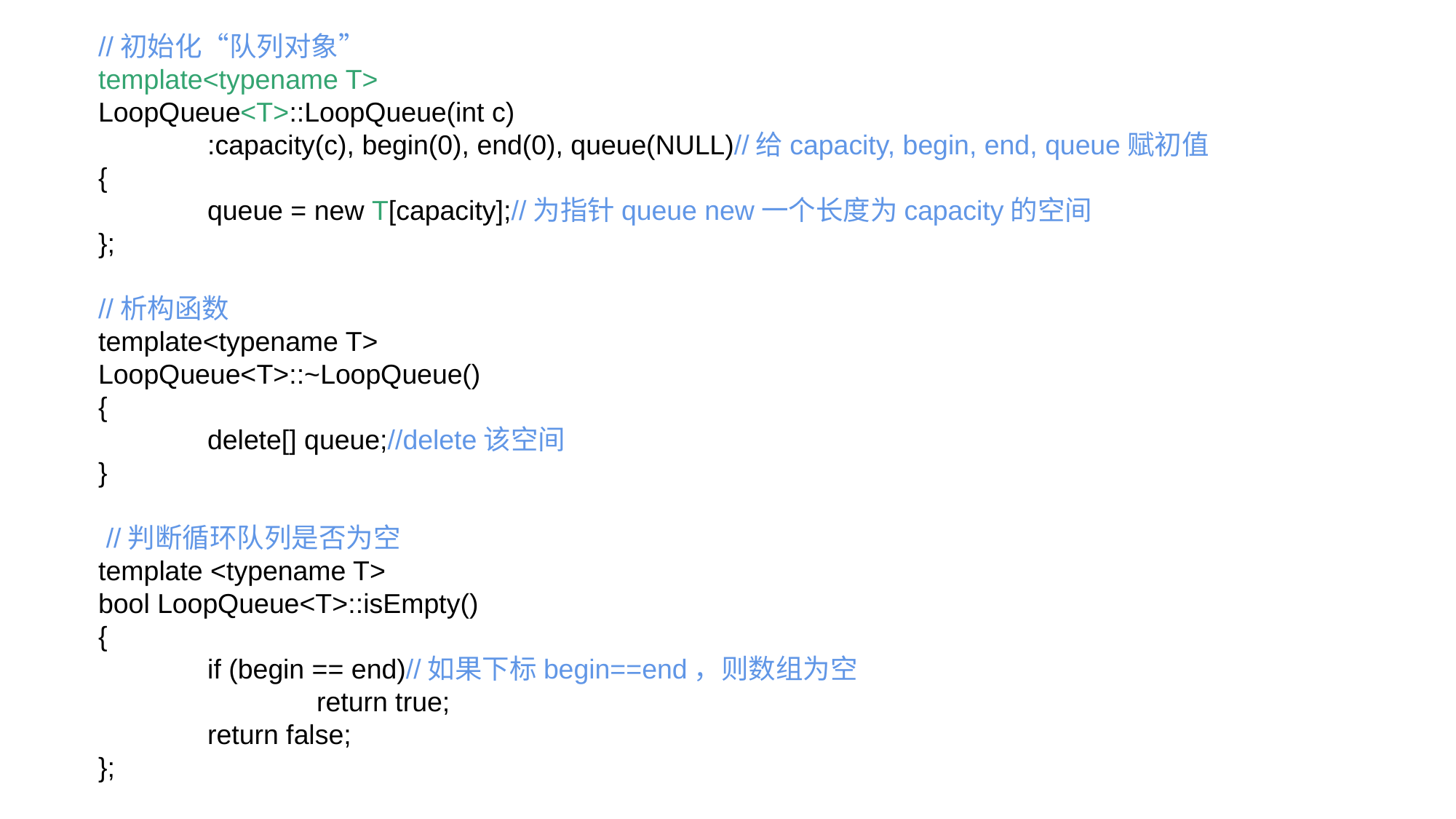

//初始化“队列对象”
template<typename T>
LoopQueue<T>::LoopQueue(int c)
	:capacity(c), begin(0), end(0), queue(NULL)//给capacity, begin, end, queue赋初值
{
	queue = new T[capacity];//为指针queue new一个长度为capacity的空间
};

//析构函数
template<typename T>
LoopQueue<T>::~LoopQueue()
{
	delete[] queue;//delete该空间
}

 //判断循环队列是否为空
template <typename T>
bool LoopQueue<T>::isEmpty()
{
	if (begin == end)//如果下标begin==end，则数组为空
		return true;
	return false;
};